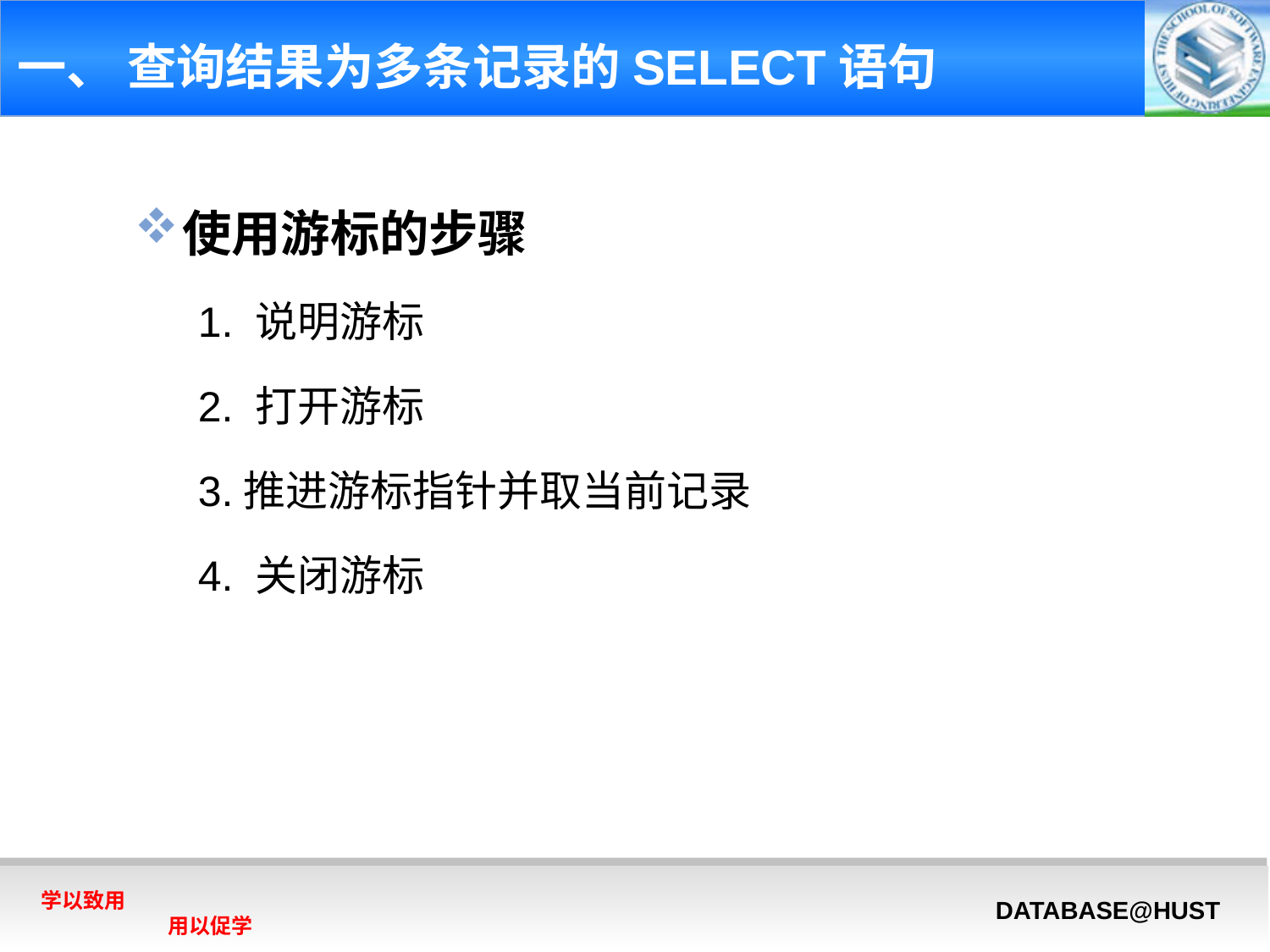

# 一、 查询结果为多条记录的SELECT语句
使用游标的步骤
1. 说明游标
2. 打开游标
3.推进游标指针并取当前记录
4. 关闭游标